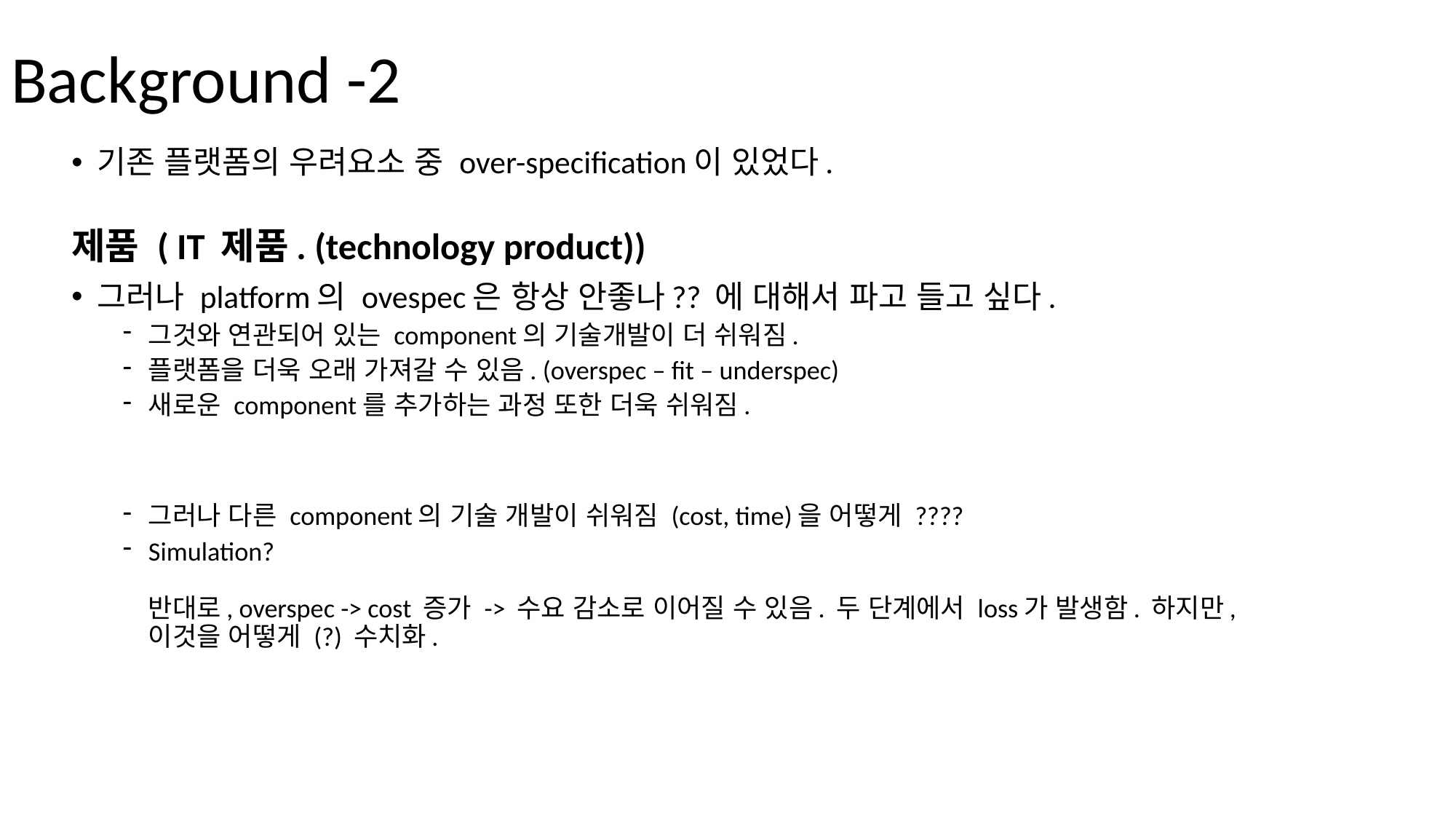

# Background -2
기존 플랫폼의 우려요소 중 over-specification이 있었다.
제품 ( IT 제품. (technology product))
그러나 platform의 ovespec은 항상 안좋나?? 에 대해서 파고 들고 싶다.
그것와 연관되어 있는 component의 기술개발이 더 쉬워짐.
플랫폼을 더욱 오래 가져갈 수 있음. (overspec – fit – underspec)
새로운 component를 추가하는 과정 또한 더욱 쉬워짐.

그러나 다른 component의 기술 개발이 쉬워짐 (cost, time)을 어떻게 ????
Simulation?
반대로, overspec -> cost 증가 -> 수요 감소로 이어질 수 있음. 두 단계에서 loss가 발생함. 하지만, 이것을 어떻게 (?) 수치화.